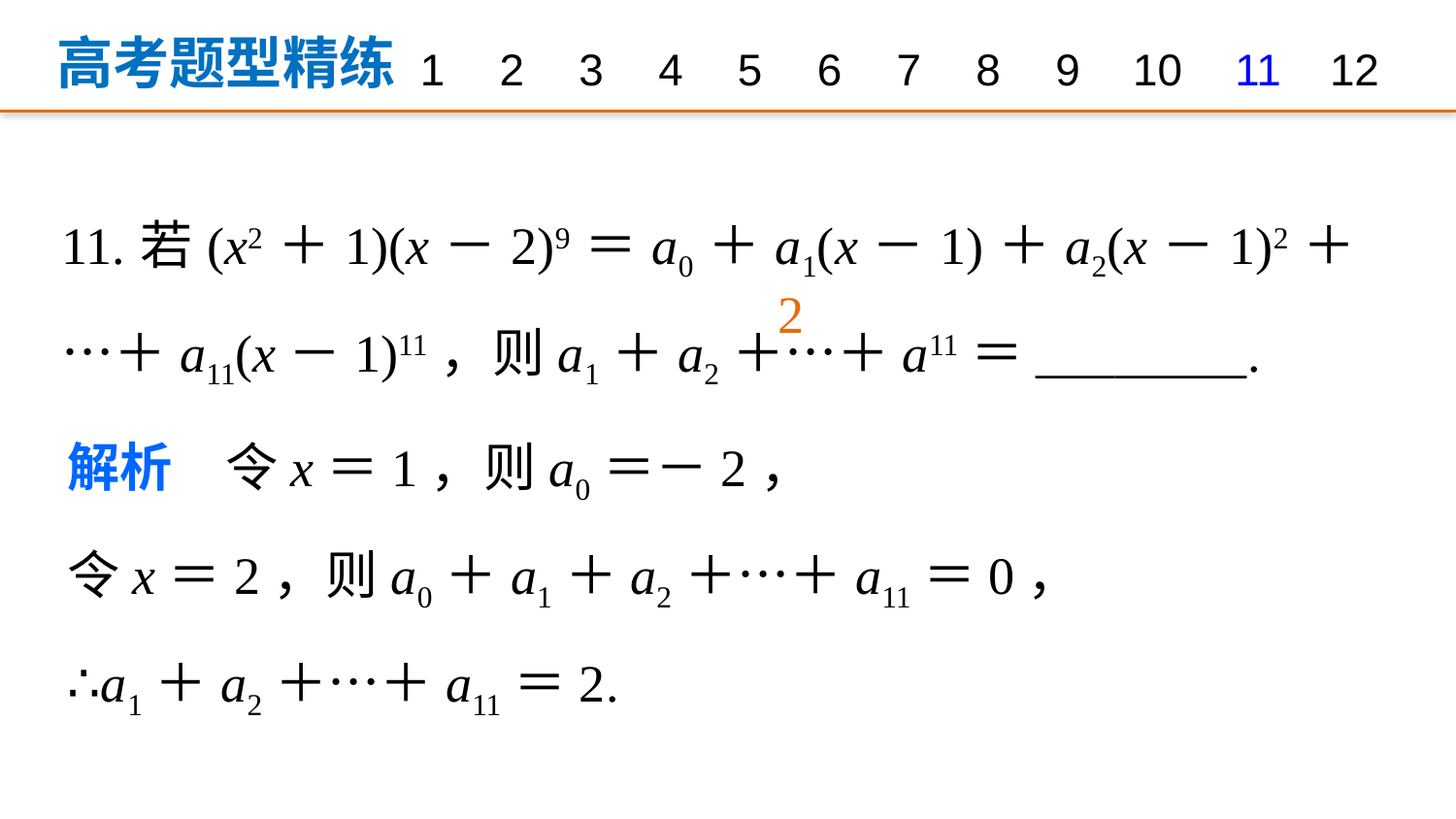

高考题型精练
1
2
3
4
5
6
7
8
9
12
10
11
11.若(x2＋1)(x－2)9＝a0＋a1(x－1)＋a2(x－1)2＋…＋a11(x－1)11，则a1＋a2＋…＋a11＝________.
2
解析　令x＝1，则a0＝－2，
令x＝2，则a0＋a1＋a2＋…＋a11＝0，
∴a1＋a2＋…＋a11＝2.